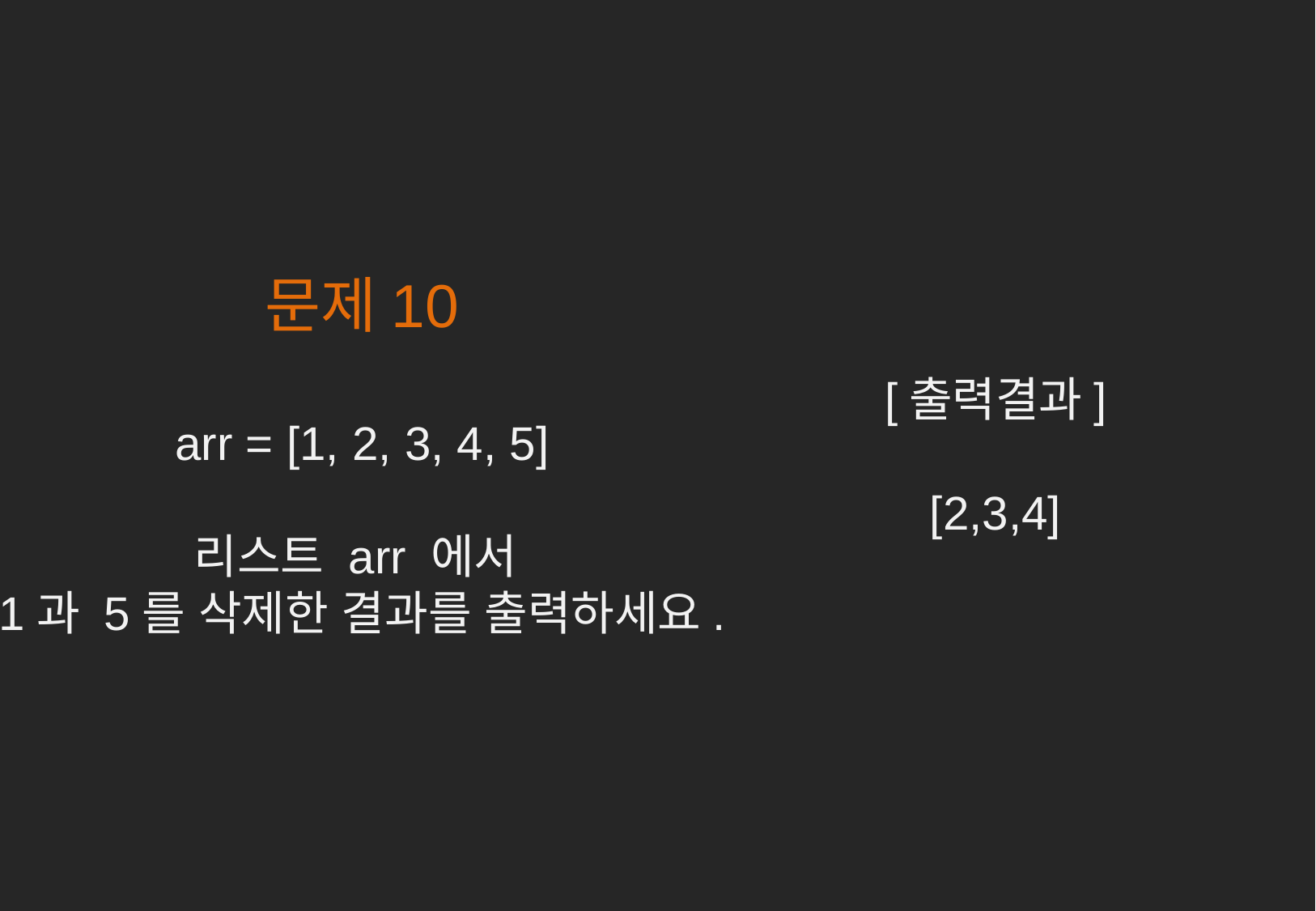

문제10

arr = [1, 2, 3, 4, 5]

리스트 arr 에서
1과 5를 삭제한 결과를 출력하세요.
[출력결과]

[2,3,4]